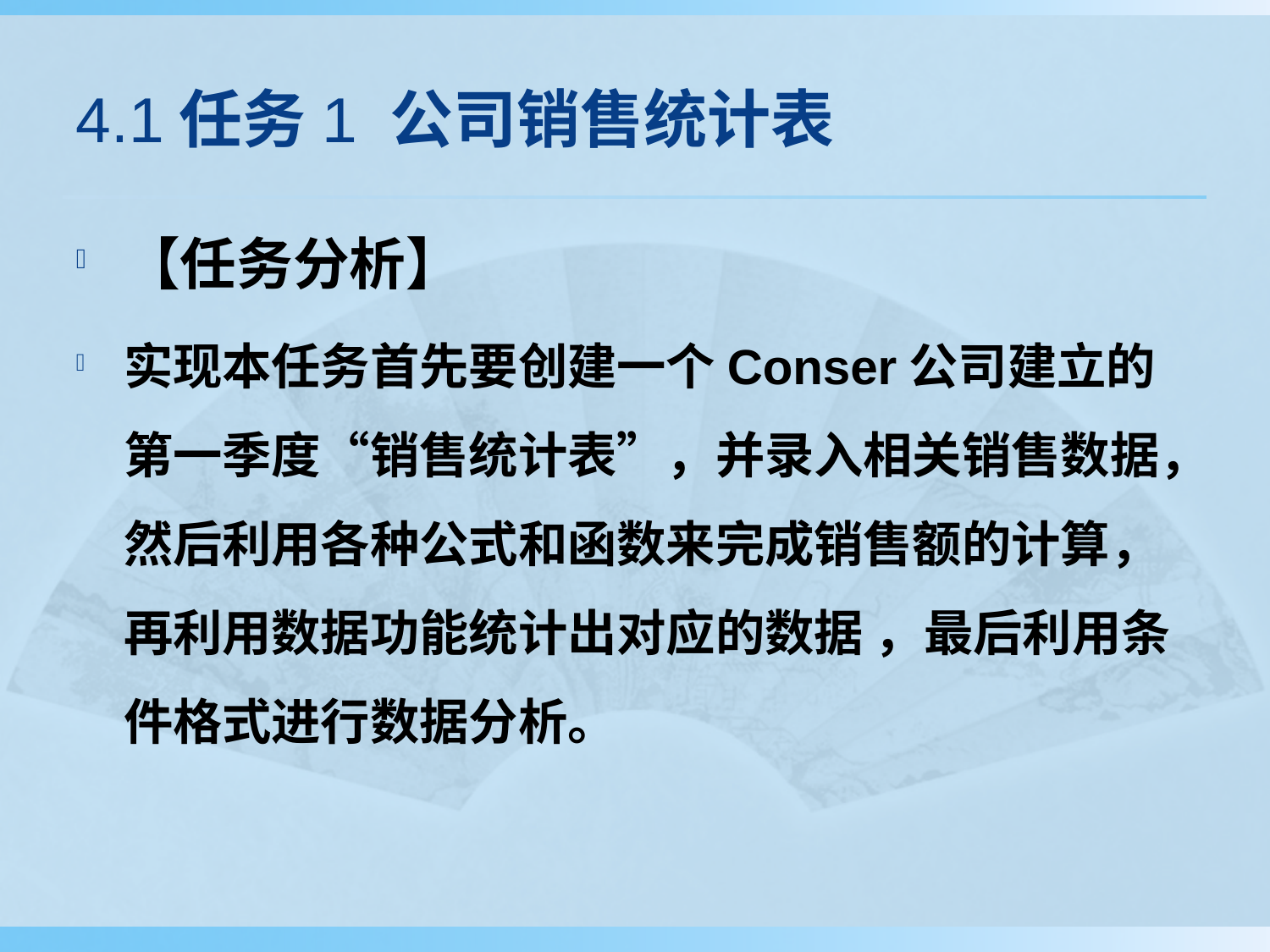

# 4.1任务1 公司销售统计表
【任务分析】
实现本任务首先要创建一个Conser公司建立的第一季度“销售统计表”，并录入相关销售数据，然后利用各种公式和函数来完成销售额的计算，再利用数据功能统计出对应的数据 ，最后利用条件格式进行数据分析。